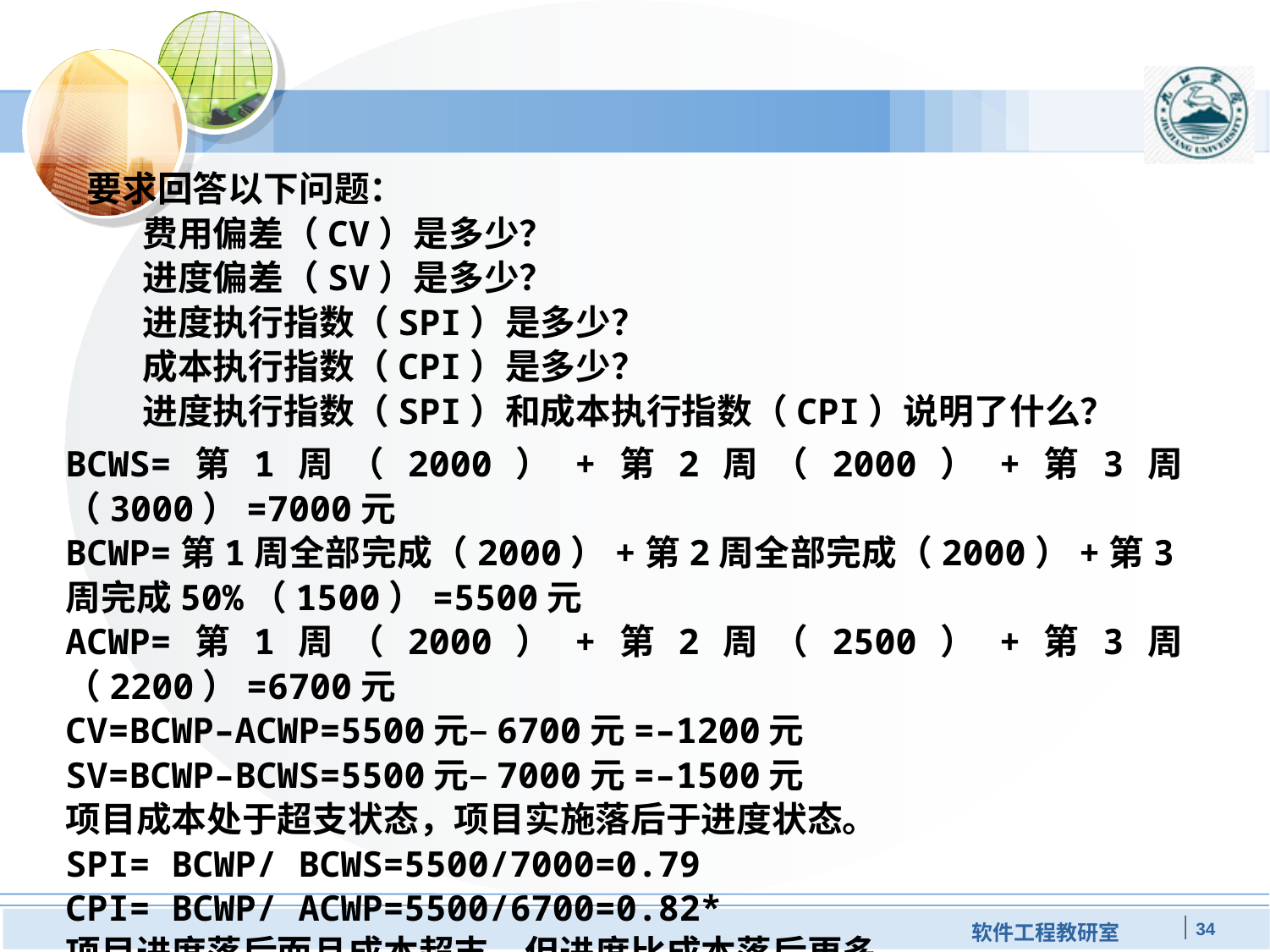

#
要求回答以下问题：
费用偏差（CV）是多少？
进度偏差（SV）是多少？
进度执行指数（SPI）是多少？
成本执行指数（CPI）是多少？
进度执行指数（SPI）和成本执行指数（CPI）说明了什么？

BCWS=第1周（2000）+第2周（2000）+第3周（3000）=7000元
BCWP=第1周全部完成（2000）+第2周全部完成（2000）+第3周完成50%（1500）=5500元
ACWP=第1周（2000）+第2周（2500）+第3周（2200）=6700元
CV=BCWP–ACWP=5500元–6700元=–1200元
SV=BCWP–BCWS=5500元–7000元=–1500元
项目成本处于超支状态，项目实施落后于进度状态。
SPI= BCWP/ BCWS=5500/7000=0.79
CPI= BCWP/ ACWP=5500/6700=0.82*
项目进度落后而且成本超支，但进度比成本落后更多。